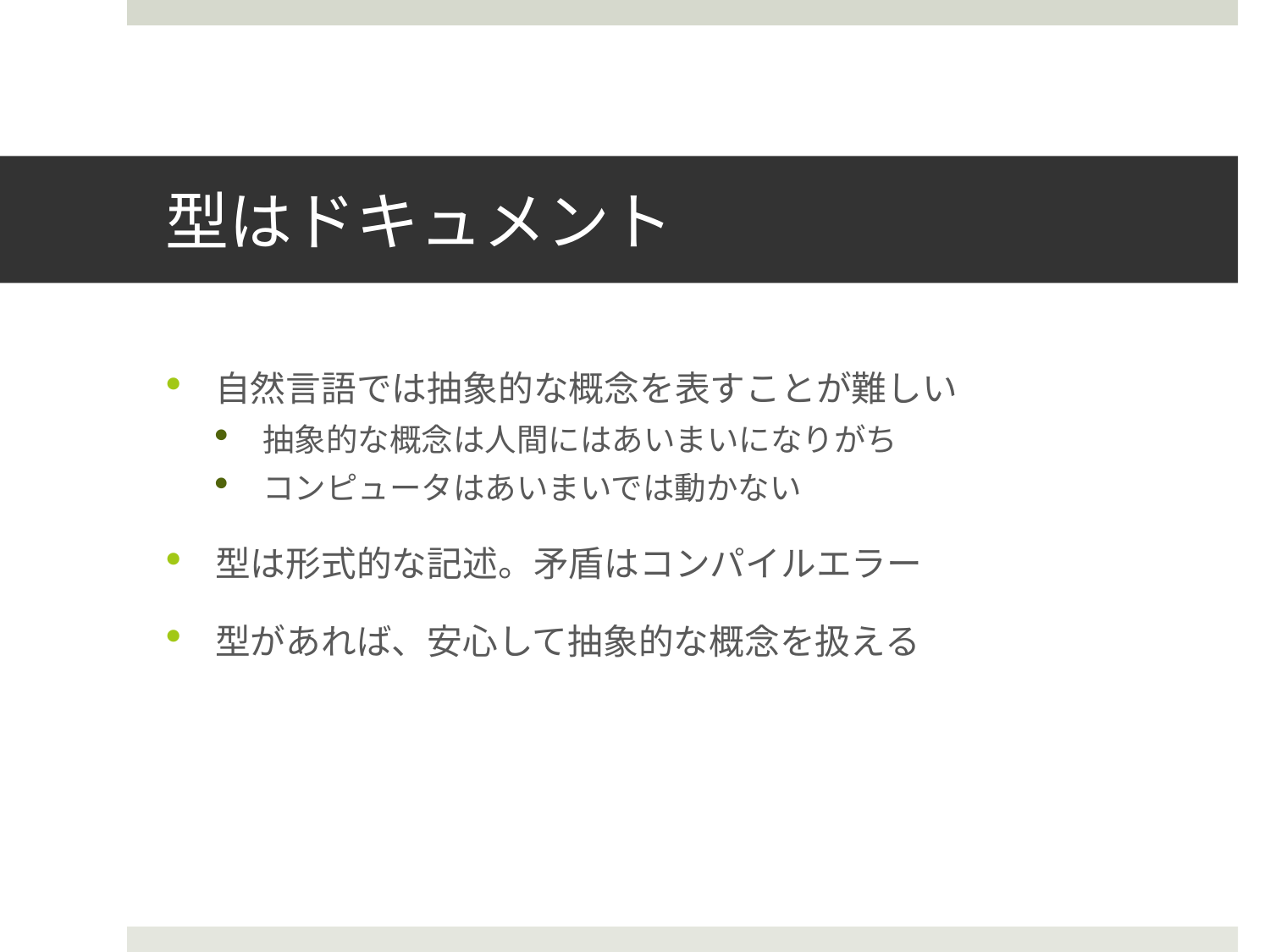

# 型はドキュメント
自然言語では抽象的な概念を表すことが難しい
抽象的な概念は人間にはあいまいになりがち
コンピュータはあいまいでは動かない
型は形式的な記述。矛盾はコンパイルエラー
型があれば、安心して抽象的な概念を扱える